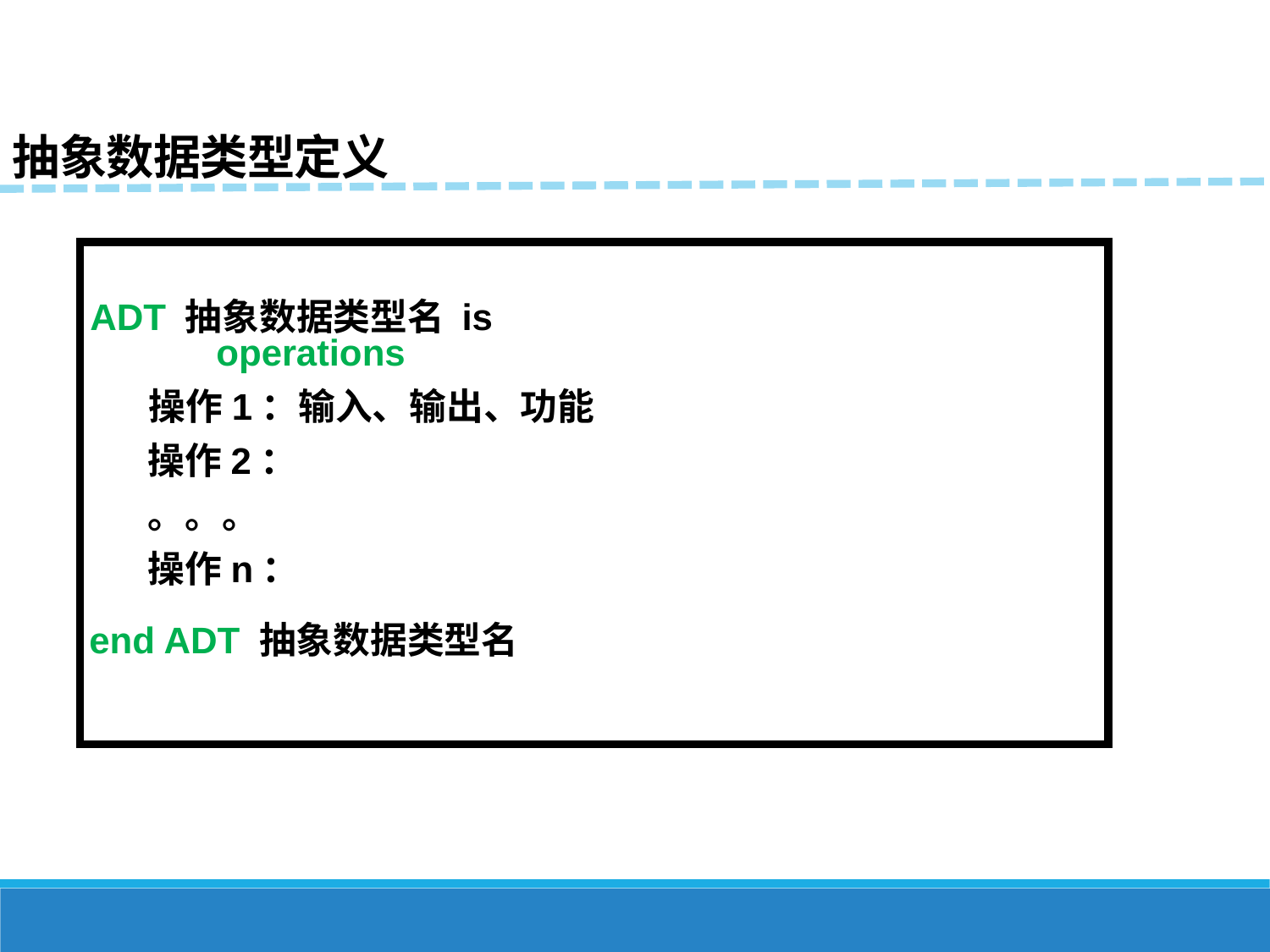

抽象数据类型定义

 ADT 抽象数据类型名 is
	operations
	      操作1：输入、输出、功能
       操作2：
       。。。
       操作n：
end ADT 抽象数据类型名